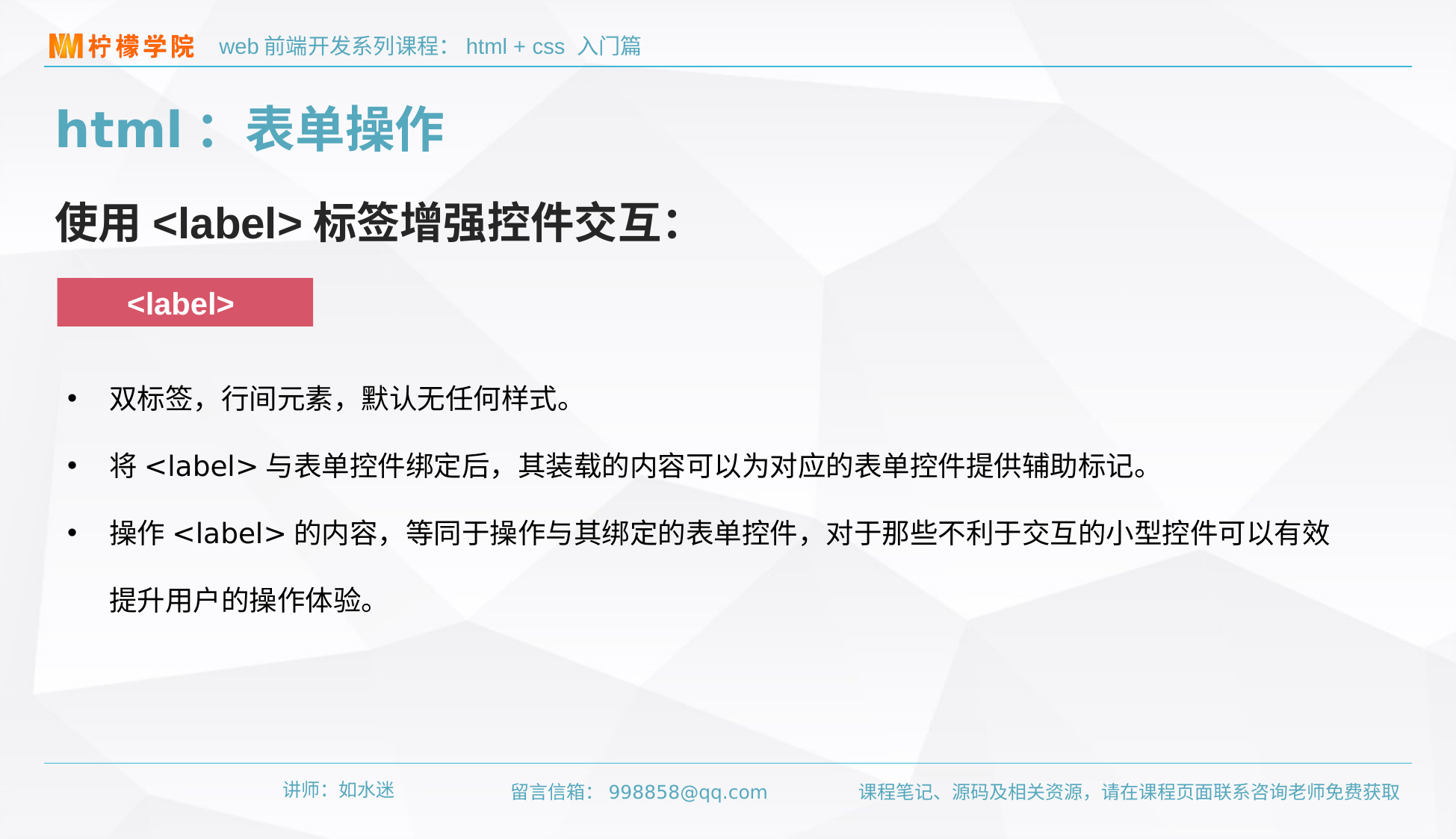

html：表单操作
使用<label>标签增强控件交互：
<label>
双标签，行间元素，默认无任何样式。
将<label>与表单控件绑定后，其装载的内容可以为对应的表单控件提供辅助标记。
操作<label>的内容，等同于操作与其绑定的表单控件，对于那些不利于交互的小型控件可以有效提升用户的操作体验。